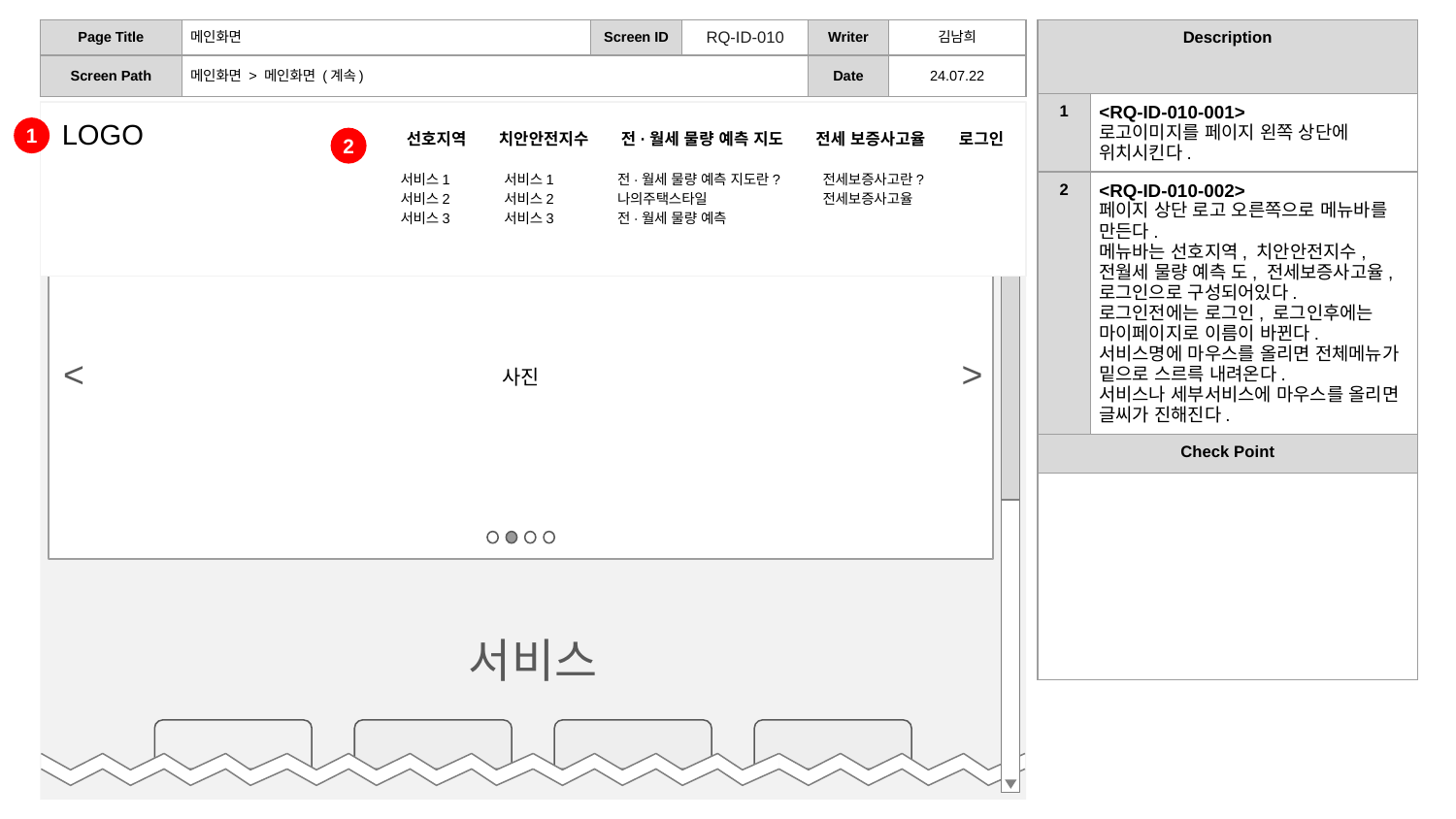

| Description |  |
| --- | --- |
| 1 | <RQ-ID-010-001> 로고이미지를 페이지 왼쪽 상단에 위치시킨다. |
| 2 | <RQ-ID-010-002> 페이지 상단 로고 오른쪽으로 메뉴바를 만든다. 메뉴바는 선호지역, 치안안전지수, 전월세 물량 예측 도, 전세보증사고율, 로그인으로 구성되어있다. 로그인전에는 로그인, 로그인후에는 마이페이지로 이름이 바뀐다. 서비스명에 마우스를 올리면 전체메뉴가 밑으로 스르륵 내려온다. 서비스나 세부서비스에 마우스를 올리면 글씨가 진해진다. |
| Check Point |  |
|  |  |
| Page Title | 메인화면 | Screen ID | RQ-ID-010 | Writer | 김남희 |
| --- | --- | --- | --- | --- | --- |
| Screen Path | 메인화면 > 메인화면 (계속) |  |  | Date | 24.07.22 |
LOGO	                        선호지역       치안안전지수       전·월세 물량 예측 지도       전세 보증사고율       로그인

1
1
2
서비스1
서비스2
서비스3
서비스1
서비스2
서비스3
전·월세 물량 예측 지도란?
나의주택스타일
전·월세 물량 예측
전세보증사고란?
전세보증사고율

사진
<
>

서비스